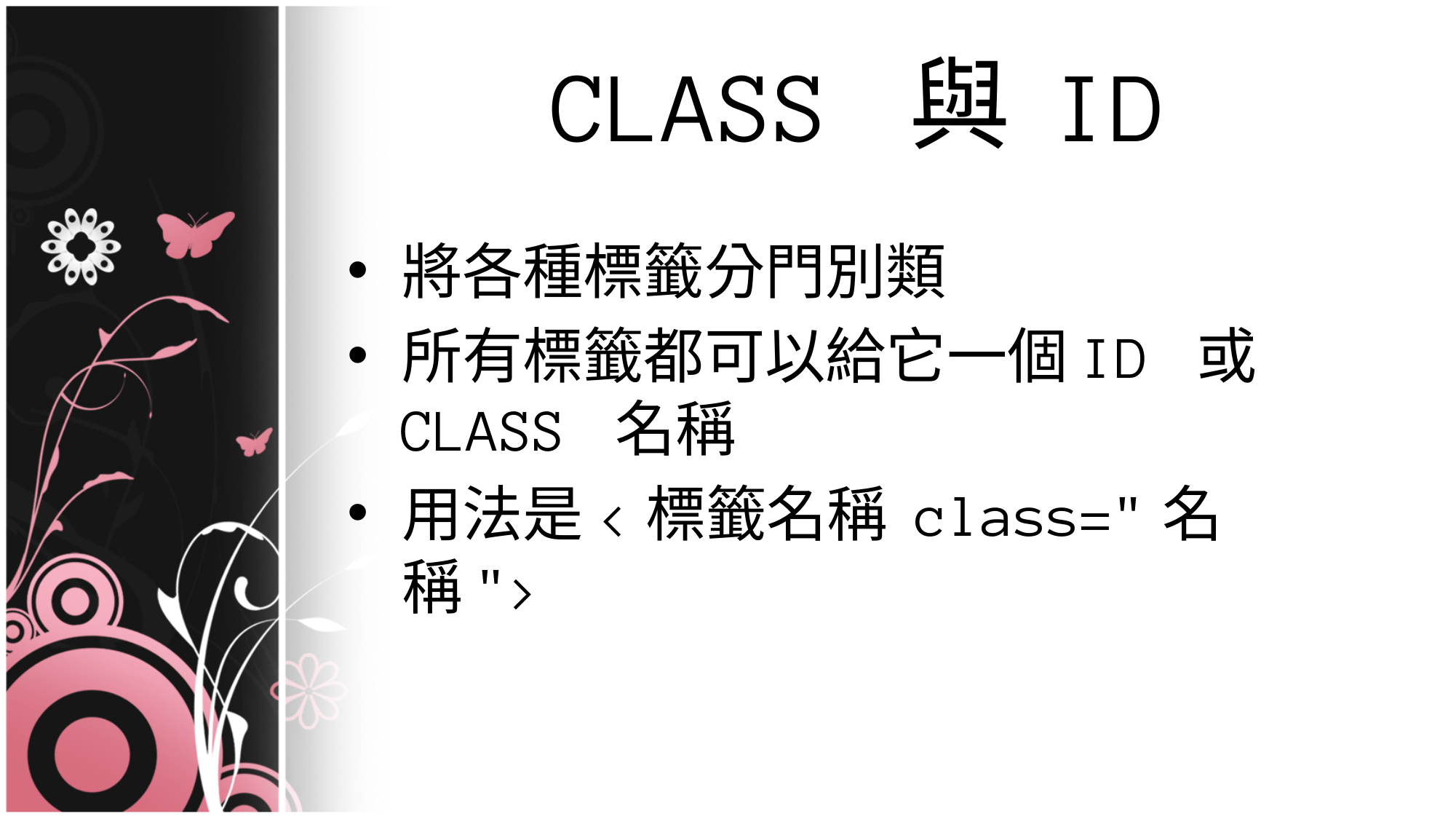

# CLASS 與 ID
將各種標籤分門別類
所有標籤都可以給它一個ID 或CLASS 名稱
用法是<標籤名稱 class="名稱">